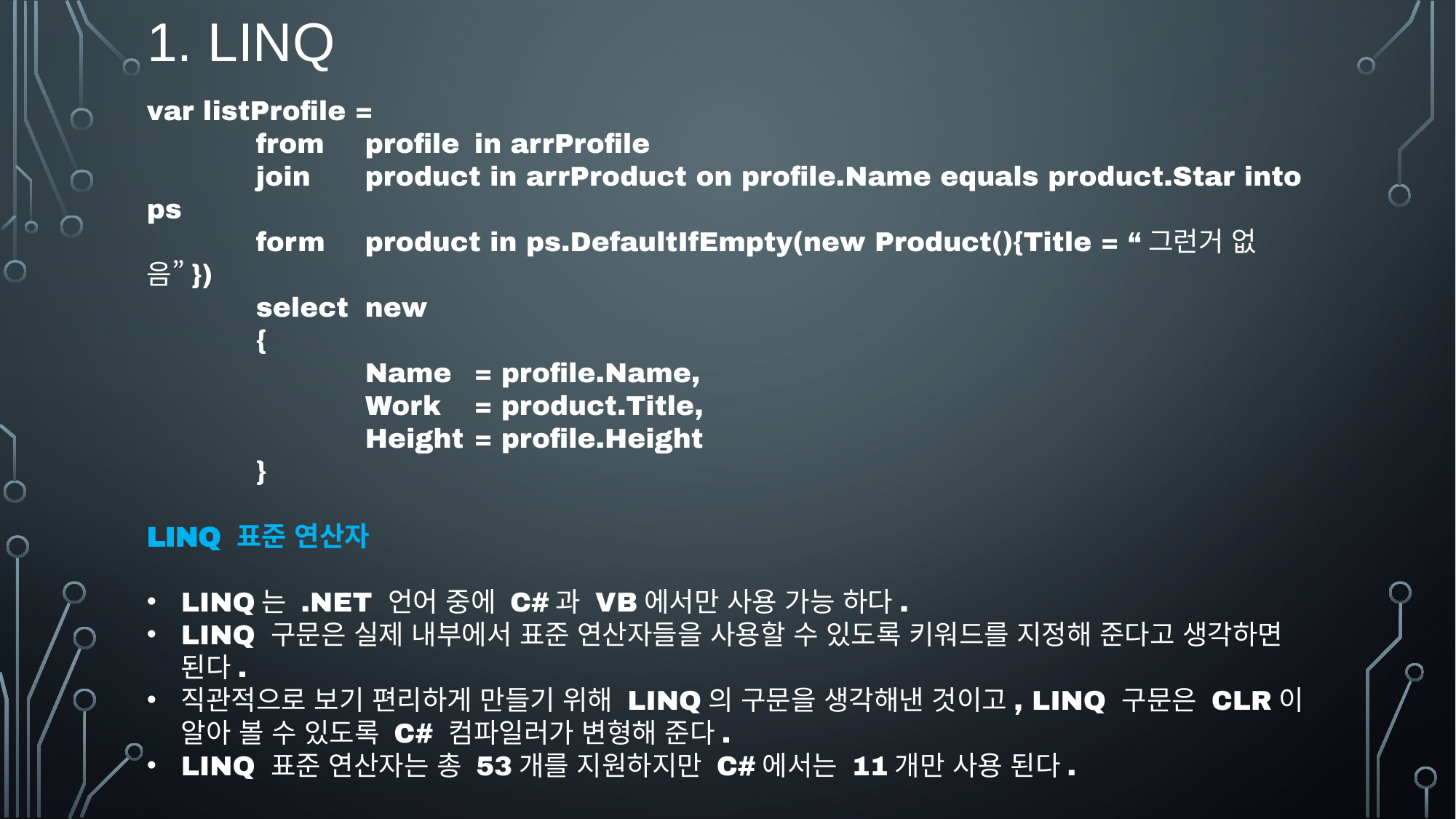

# 1. linq
var listProfile =
	from 	profile	in arrProfile
	join	product in arrProduct on profile.Name equals product.Star into ps
	form	product in ps.DefaultIfEmpty(new Product(){Title = “그런거 없음”})
	select 	new
	{
		Name 	= profile.Name,
		Work	= product.Title,
		Height	= profile.Height
	}

LINQ 표준 연산자

LINQ는 .NET 언어 중에 C#과 VB에서만 사용 가능 하다.
LINQ 구문은 실제 내부에서 표준 연산자들을 사용할 수 있도록 키워드를 지정해 준다고 생각하면 된다.
직관적으로 보기 편리하게 만들기 위해 LINQ의 구문을 생각해낸 것이고, LINQ 구문은 CLR이 알아 볼 수 있도록 C# 컴파일러가 변형해 준다.
LINQ 표준 연산자는 총 53개를 지원하지만 C#에서는 11개만 사용 된다.